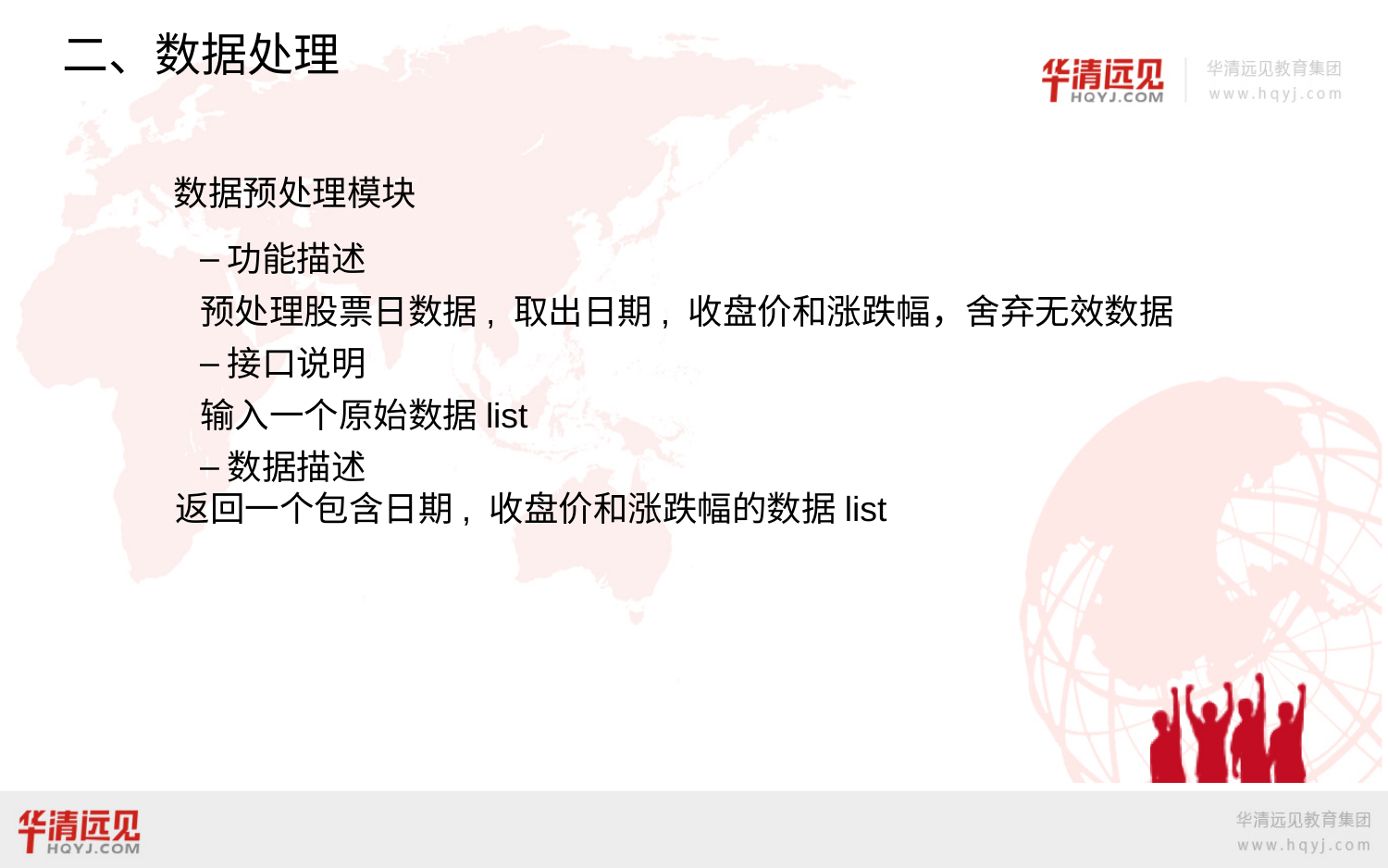

二、数据处理
数据预处理模块
功能描述
预处理股票日数据, 取出日期, 收盘价和涨跌幅，舍弃无效数据
接口说明
输入一个原始数据list
数据描述
     返回一个包含日期, 收盘价和涨跌幅的数据list